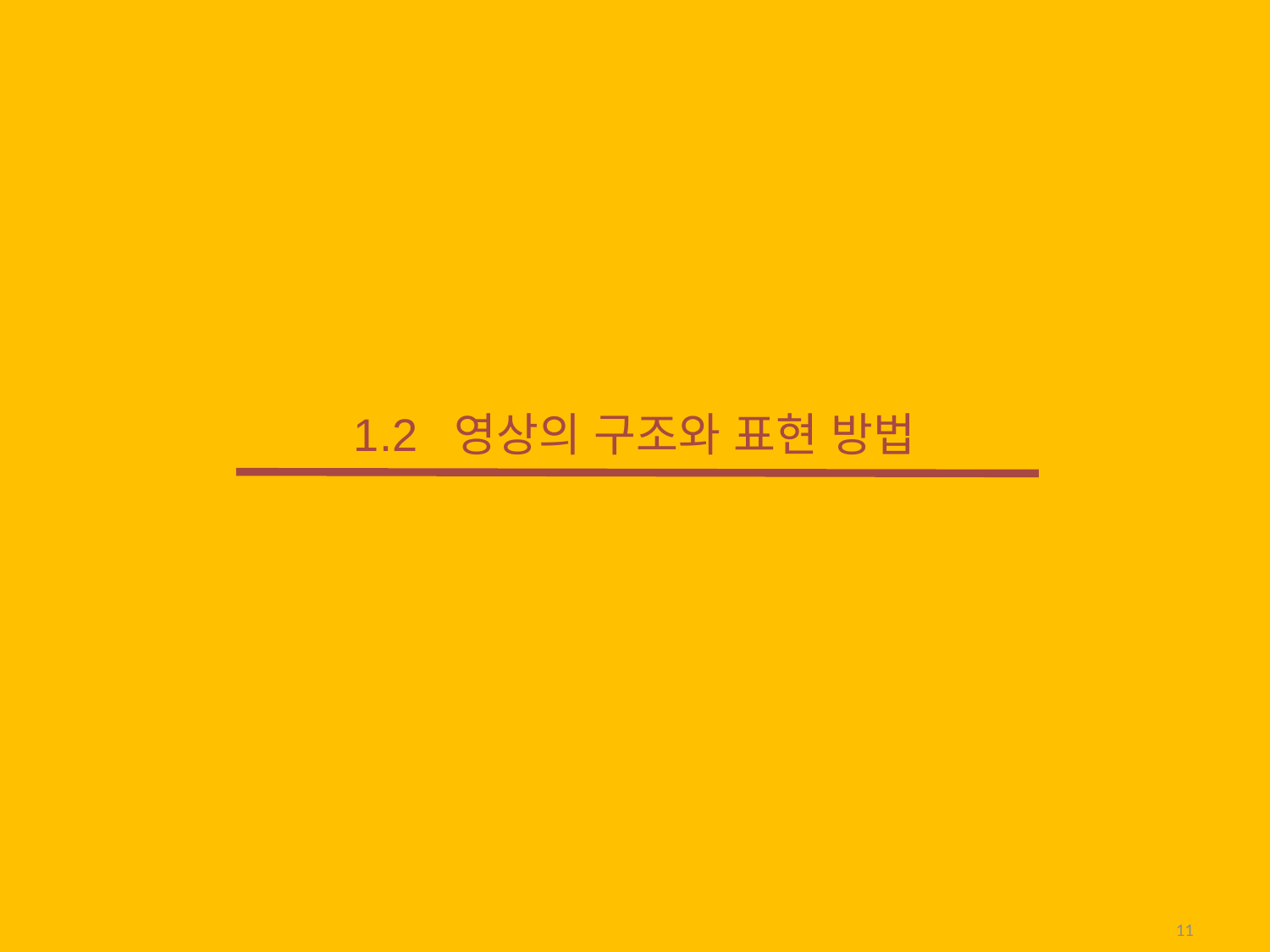

# 1.2  영상의 구조와 표현 방법
11